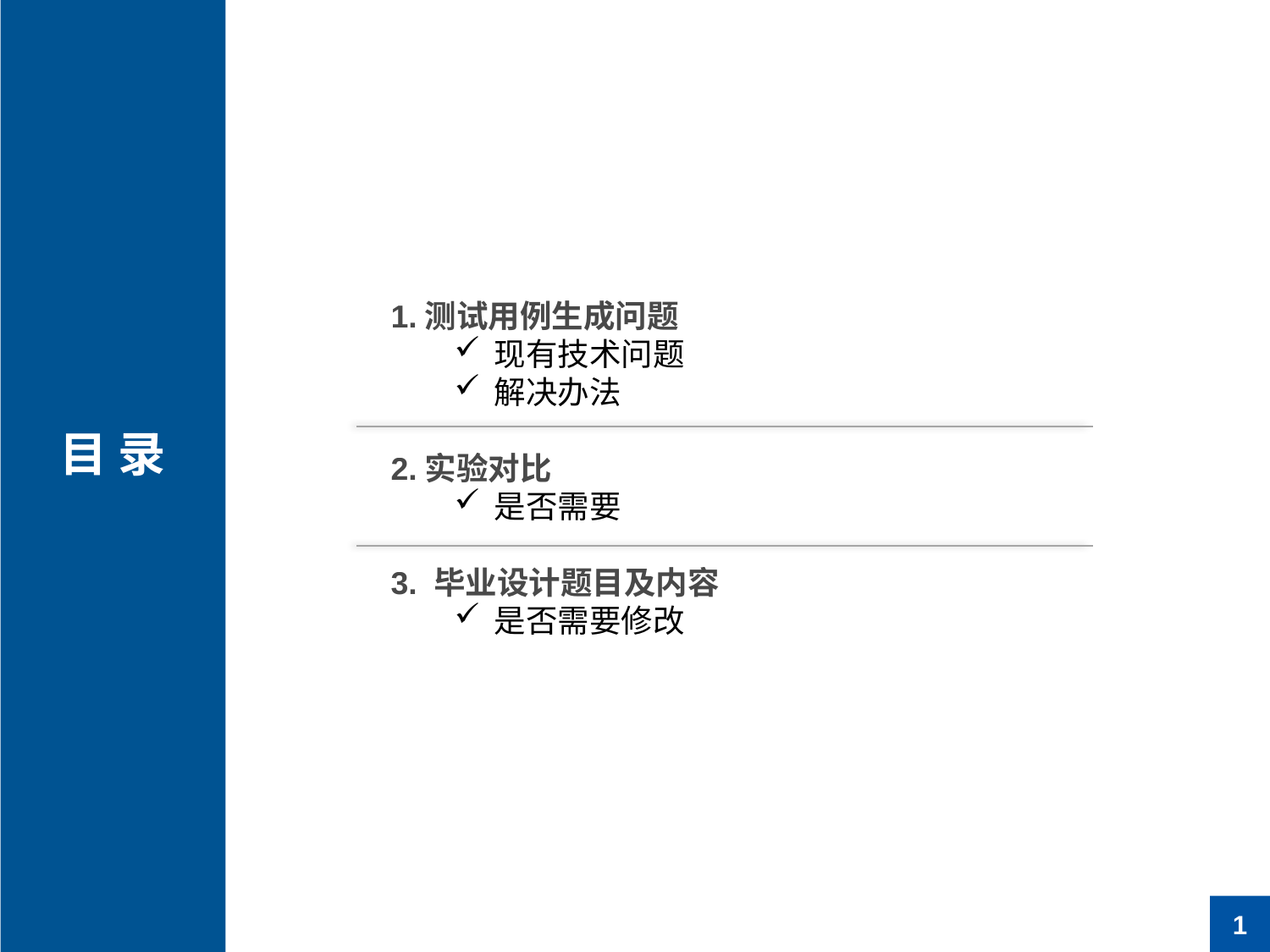

1.测试用例生成问题
现有技术问题
解决办法

2.实验对比
是否需要

3. 毕业设计题目及内容
是否需要修改
目 录
1